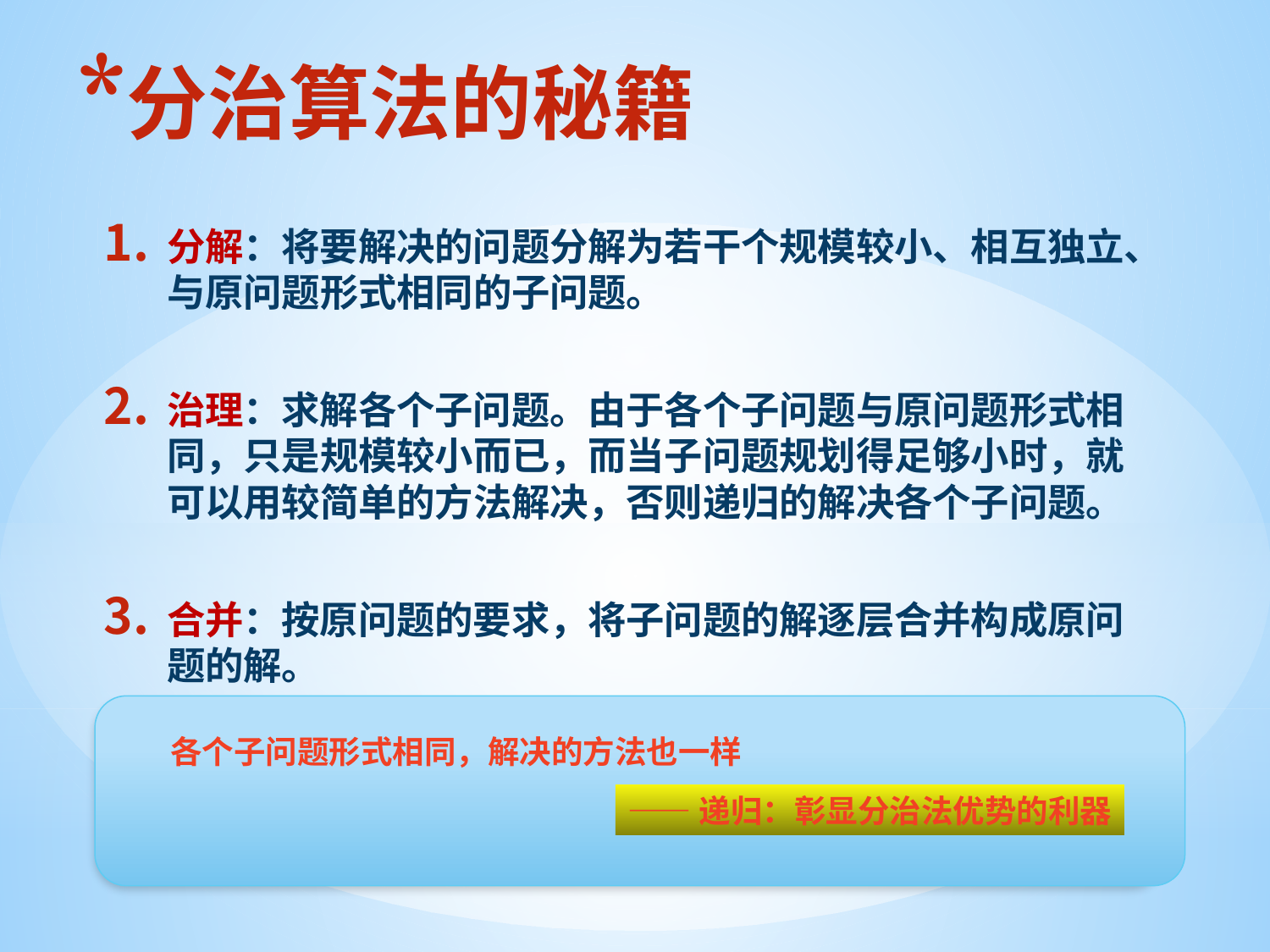

# 分治算法的秘籍
分解：将要解决的问题分解为若干个规模较小、相互独立、与原问题形式相同的子问题。

治理：求解各个子问题。由于各个子问题与原问题形式相同，只是规模较小而已，而当子问题规划得足够小时，就可以用较简单的方法解决，否则递归的解决各个子问题。

合并：按原问题的要求，将子问题的解逐层合并构成原问题的解。

各个子问题形式相同，解决的方法也一样
——递归：彰显分治法优势的利器